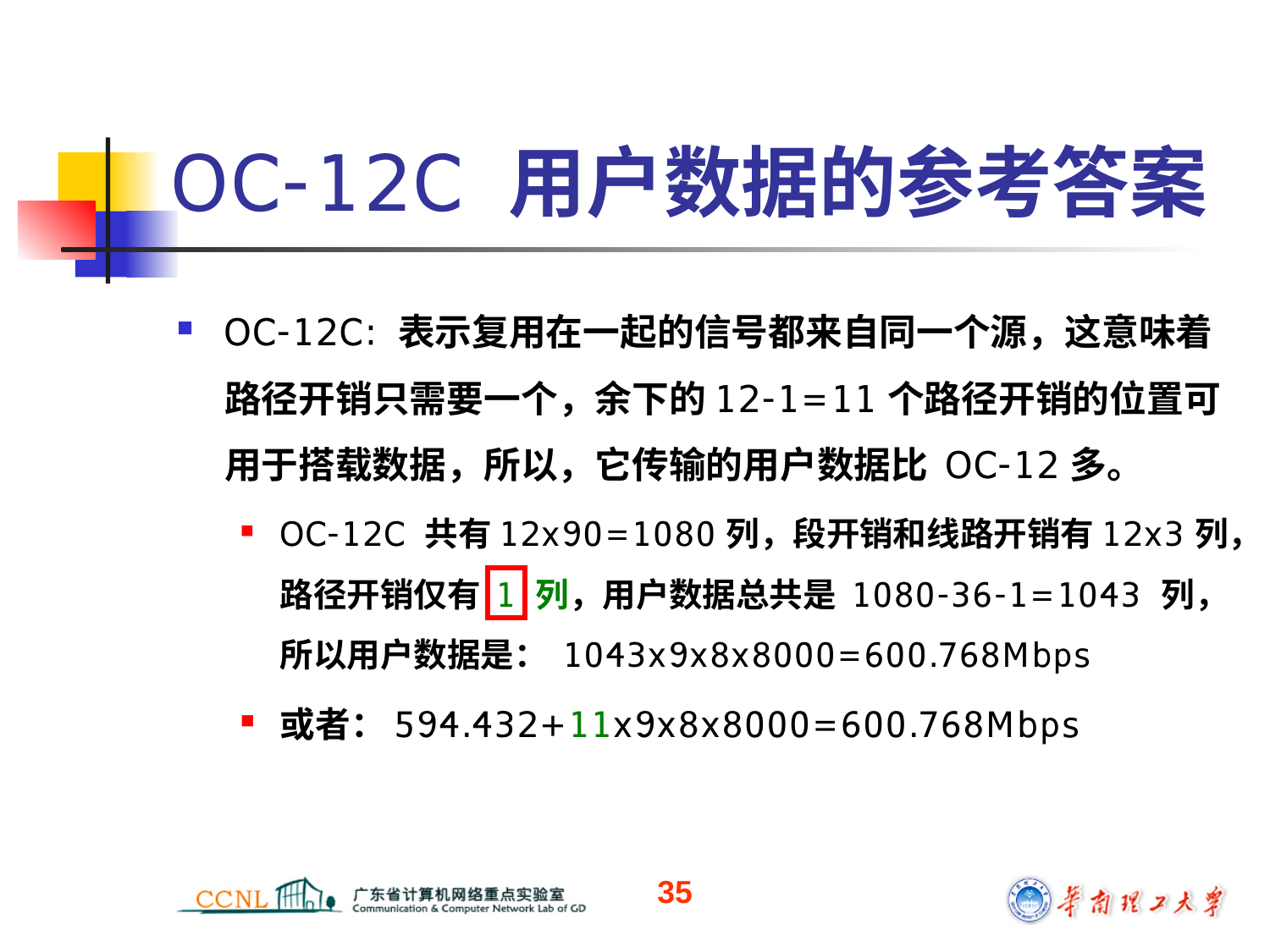

# OC-12C 用户数据的参考答案
OC-12C: 表示复用在一起的信号都来自同一个源，这意味着路径开销只需要一个，余下的12-1=11个路径开销的位置可用于搭载数据，所以，它传输的用户数据比 OC-12多。
OC-12C 共有12x90=1080列，段开销和线路开销有12x3列，路径开销仅有 1 列，用户数据总共是 1080-36-1=1043 列，所以用户数据是： 1043x9x8x8000=600.768Mbps
或者：594.432+11x9x8x8000=600.768Mbps